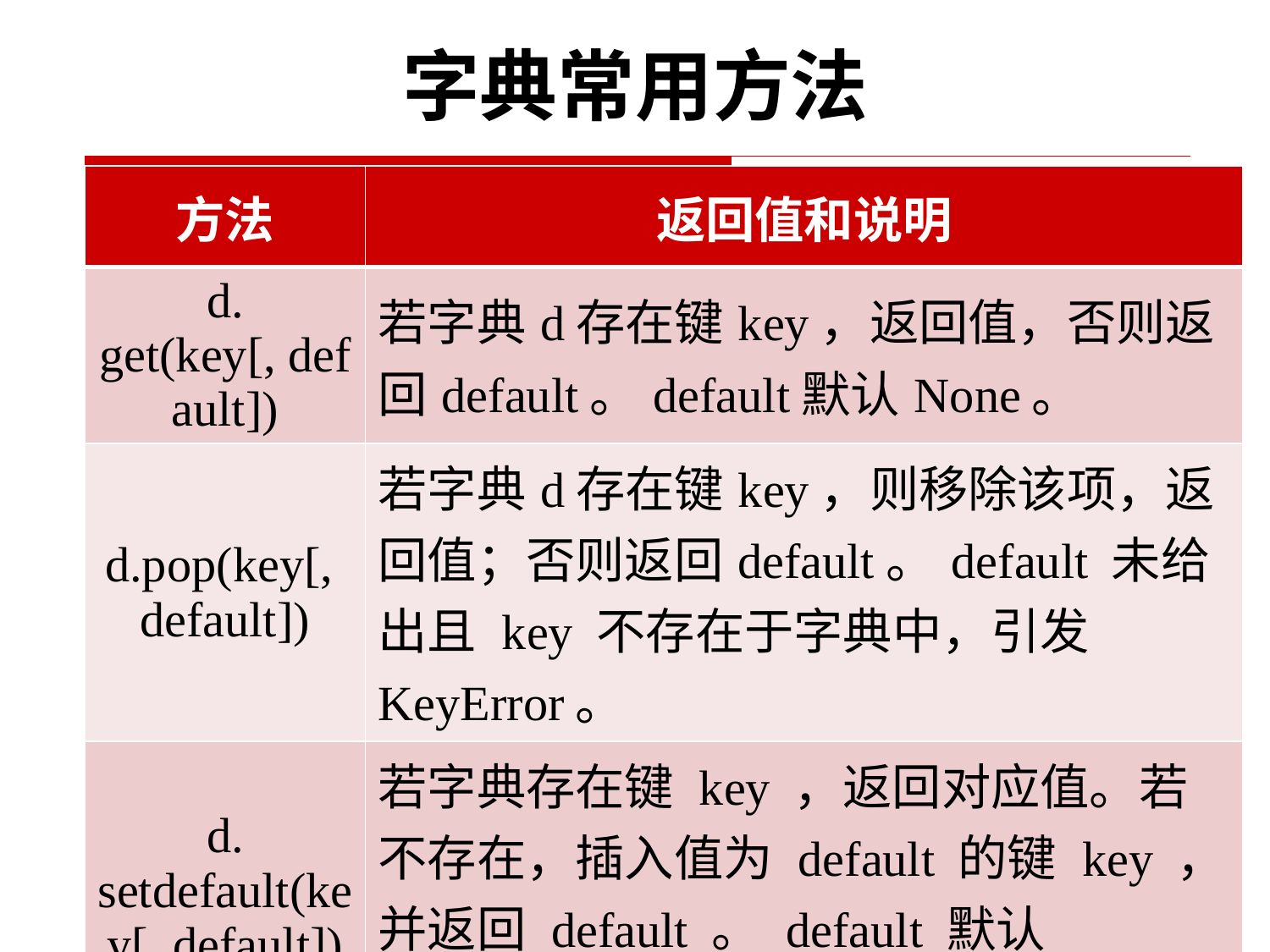

# 字典常用方法
| 方法 | 返回值和说明 |
| --- | --- |
| d. get(key[, default]) | 若字典d存在键key，返回值，否则返回default。default默认None。 |
| d.pop(key[, default]) | 若字典d存在键key，则移除该项，返回值；否则返回default。 default 未给出且 key 不存在于字典中，引发KeyError。 |
| d. setdefault(key[, default]) | 若字典存在键 key ，返回对应值。若不存在，插入值为 default 的键 key ，并返回 default 。 default 默认为 None。 |
20